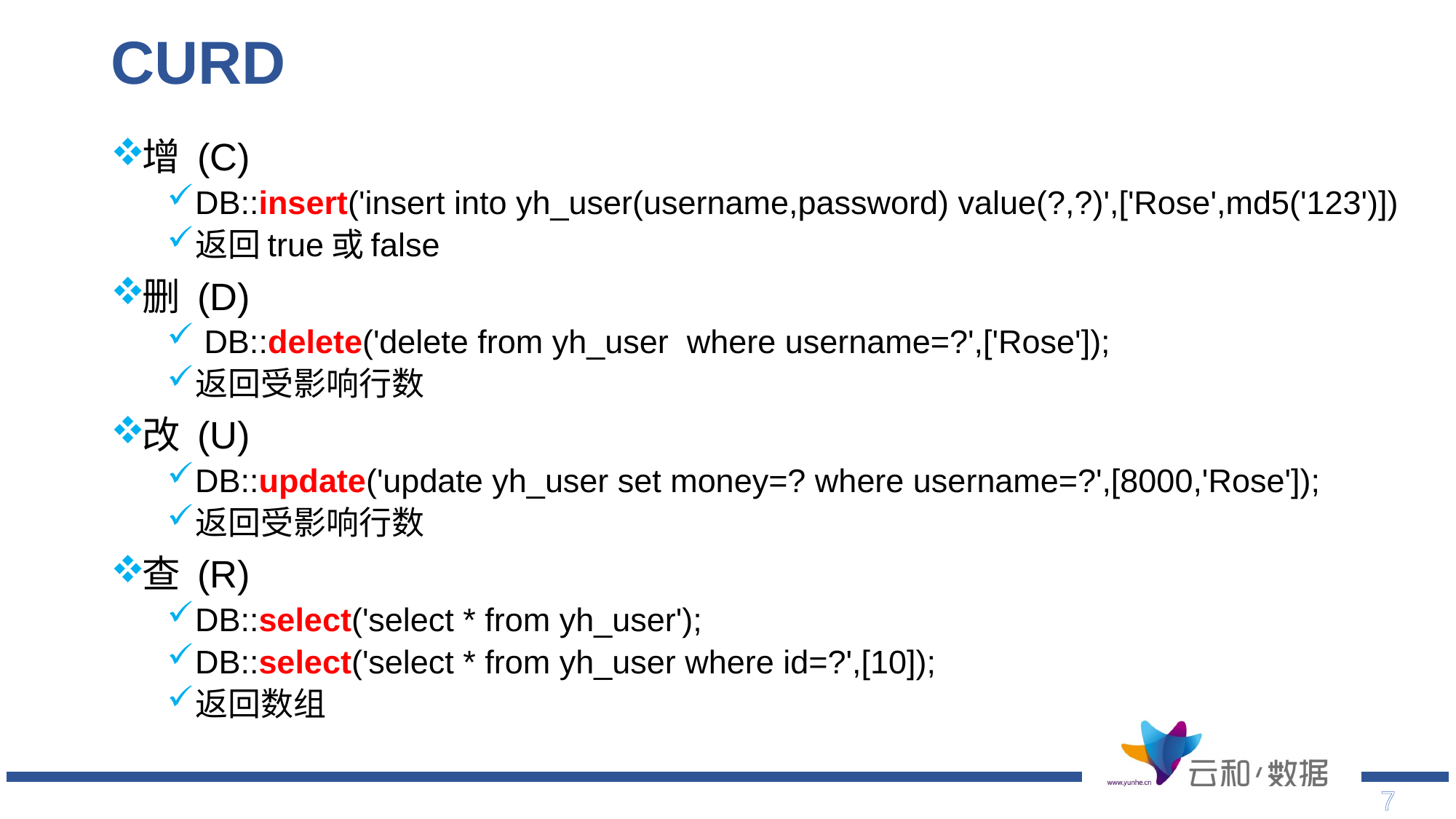

# CURD
增 (C)
DB::insert('insert into yh_user(username,password) value(?,?)',['Rose',md5('123')])
返回true或false
删 (D)
 DB::delete('delete from yh_user  where username=?',['Rose']);
返回受影响行数
改 (U)
DB::update('update yh_user set money=? where username=?',[8000,'Rose']);
返回受影响行数
查 (R)
DB::select('select * from yh_user');
DB::select('select * from yh_user where id=?',[10]);
返回数组